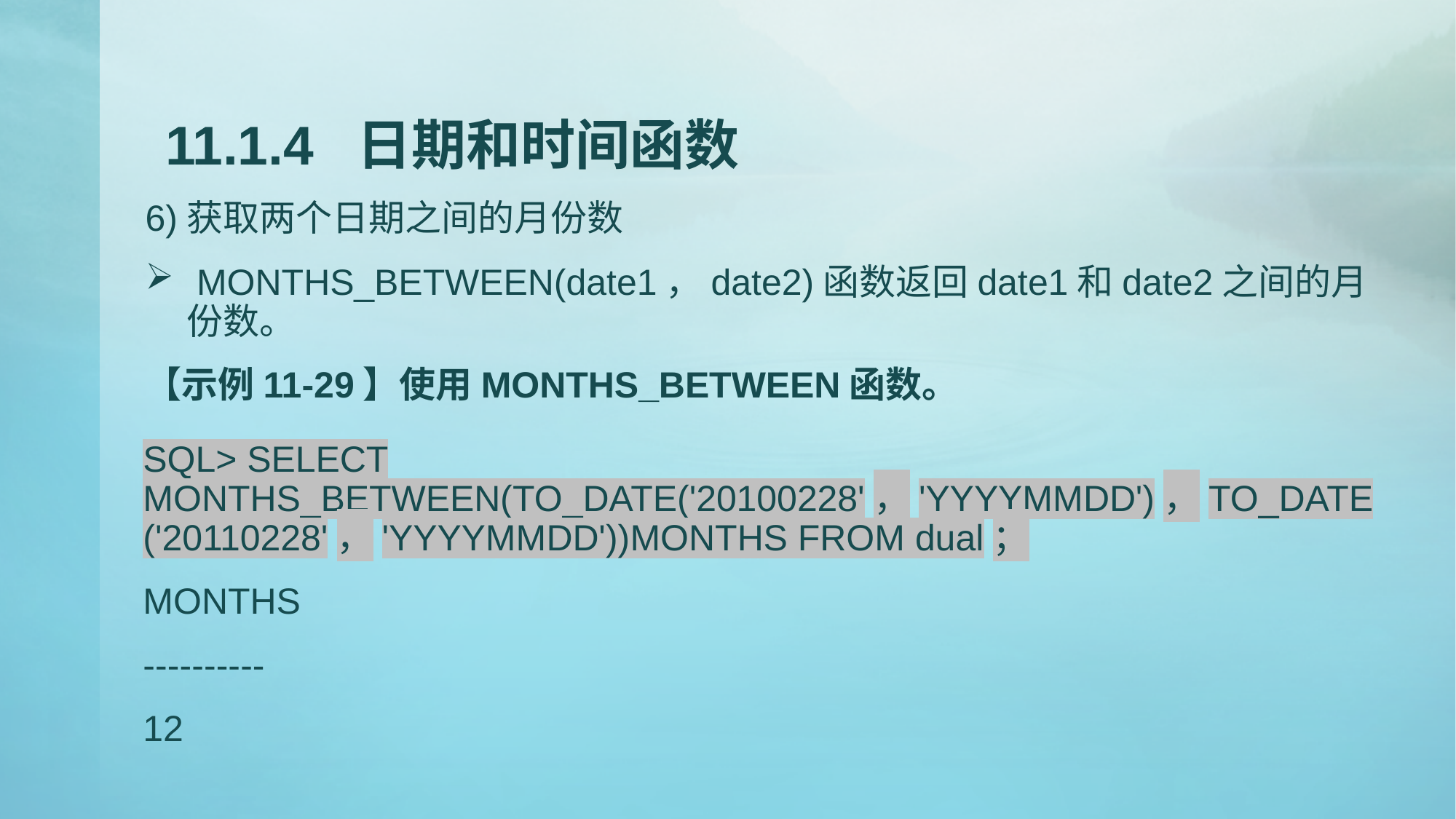

# 11.1.4  日期和时间函数
6)获取两个日期之间的月份数
 MONTHS_BETWEEN(date1，date2)函数返回date1和date2之间的月份数。
【示例11-29】使用MONTHS_BETWEEN函数。
SQL> SELECT MONTHS_BETWEEN(TO_DATE('20100228'，'YYYYMMDD')，TO_DATE('20110228'，'YYYYMMDD'))MONTHS FROM dual；
MONTHS
----------
12